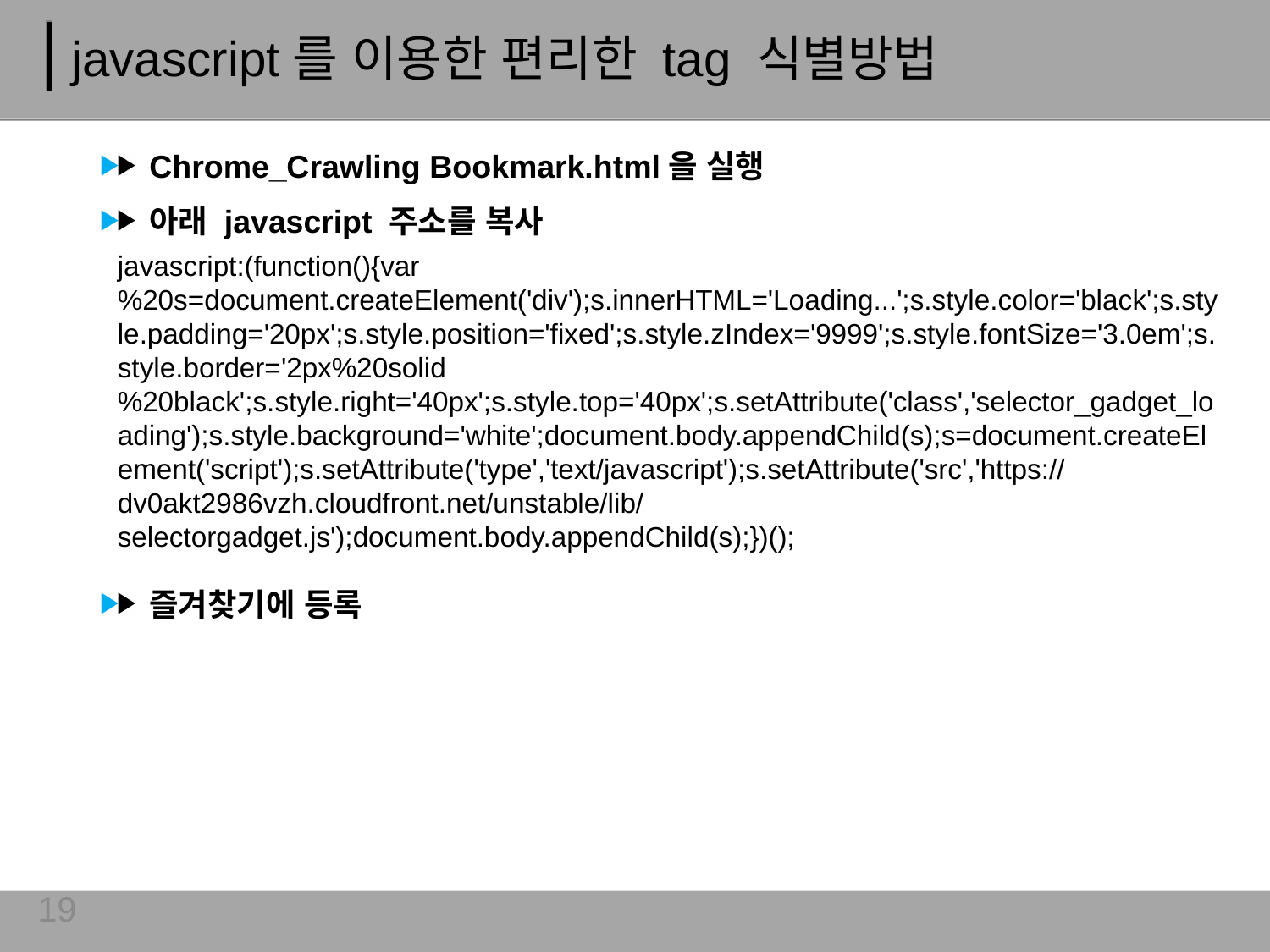

# javascript를 이용한 편리한 tag 식별방법
Chrome_Crawling Bookmark.html을 실행
아래 javascript 주소를 복사

즐겨찾기에 등록

javascript:(function(){var%20s=document.createElement('div');s.innerHTML='Loading...';s.style.color='black';s.style.padding='20px';s.style.position='fixed';s.style.zIndex='9999';s.style.fontSize='3.0em';s.style.border='2px%20solid%20black';s.style.right='40px';s.style.top='40px';s.setAttribute('class','selector_gadget_loading');s.style.background='white';document.body.appendChild(s);s=document.createElement('script');s.setAttribute('type','text/javascript');s.setAttribute('src','https://dv0akt2986vzh.cloudfront.net/unstable/lib/selectorgadget.js');document.body.appendChild(s);})();
19